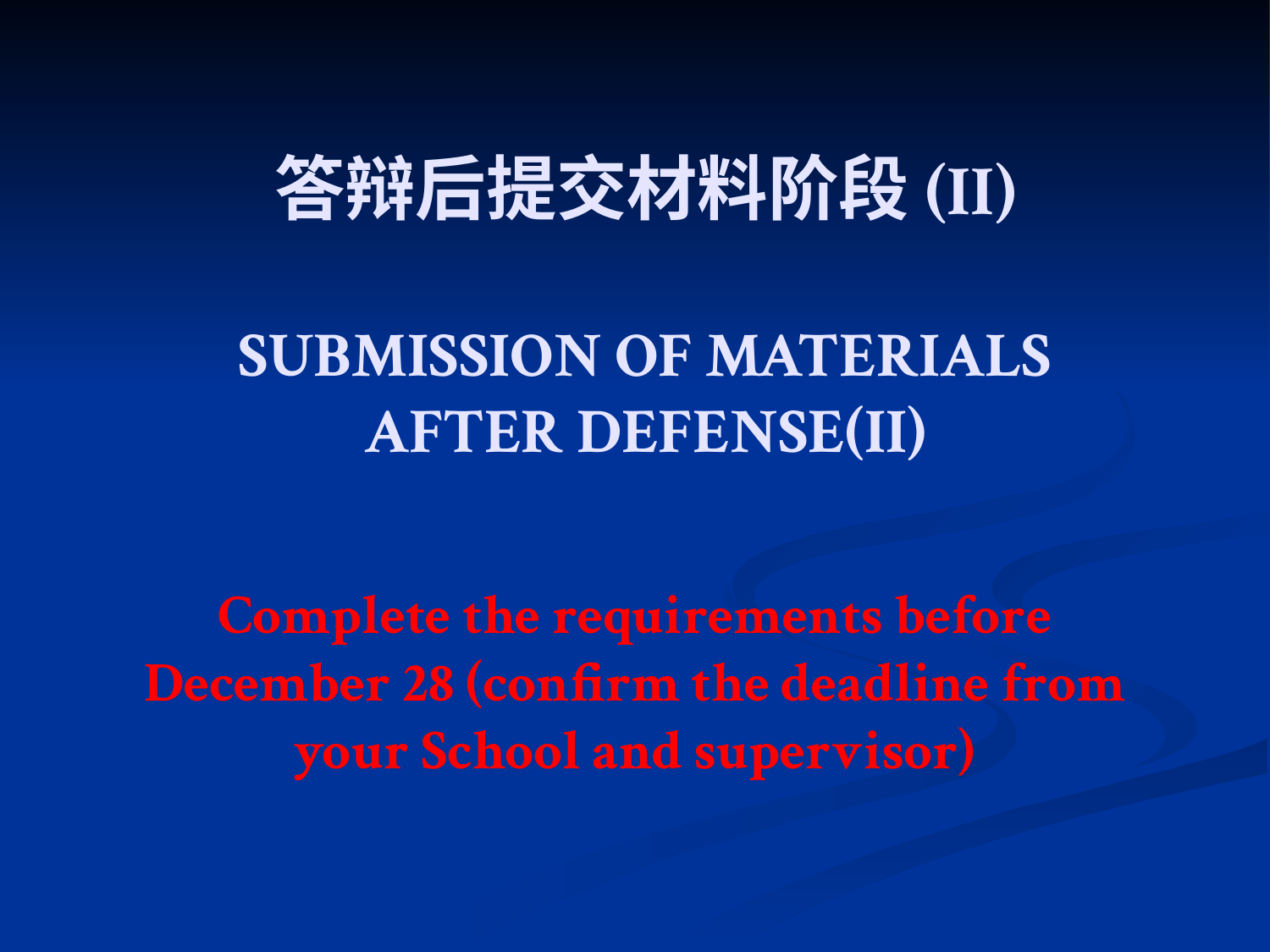

答辩后提交材料阶段(II)
SUBMISSION OF MATERIALS
AFTER DEFENSE(II)
Complete the requirements before December 28 (confirm the deadline from your School and supervisor)